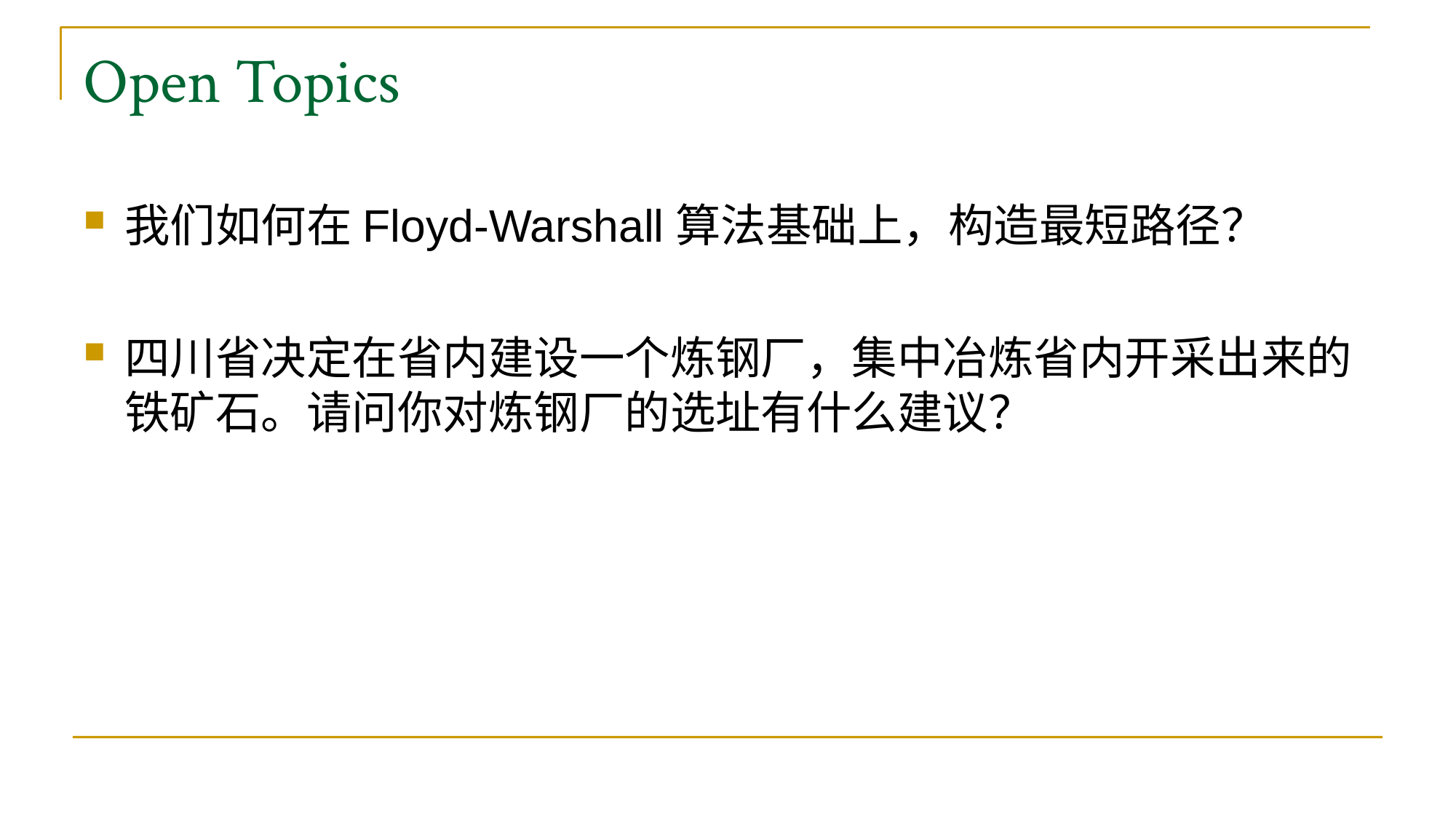

# Open Topics
我们如何在Floyd-Warshall算法基础上，构造最短路径？

四川省决定在省内建设一个炼钢厂，集中冶炼省内开采出来的铁矿石。请问你对炼钢厂的选址有什么建议？